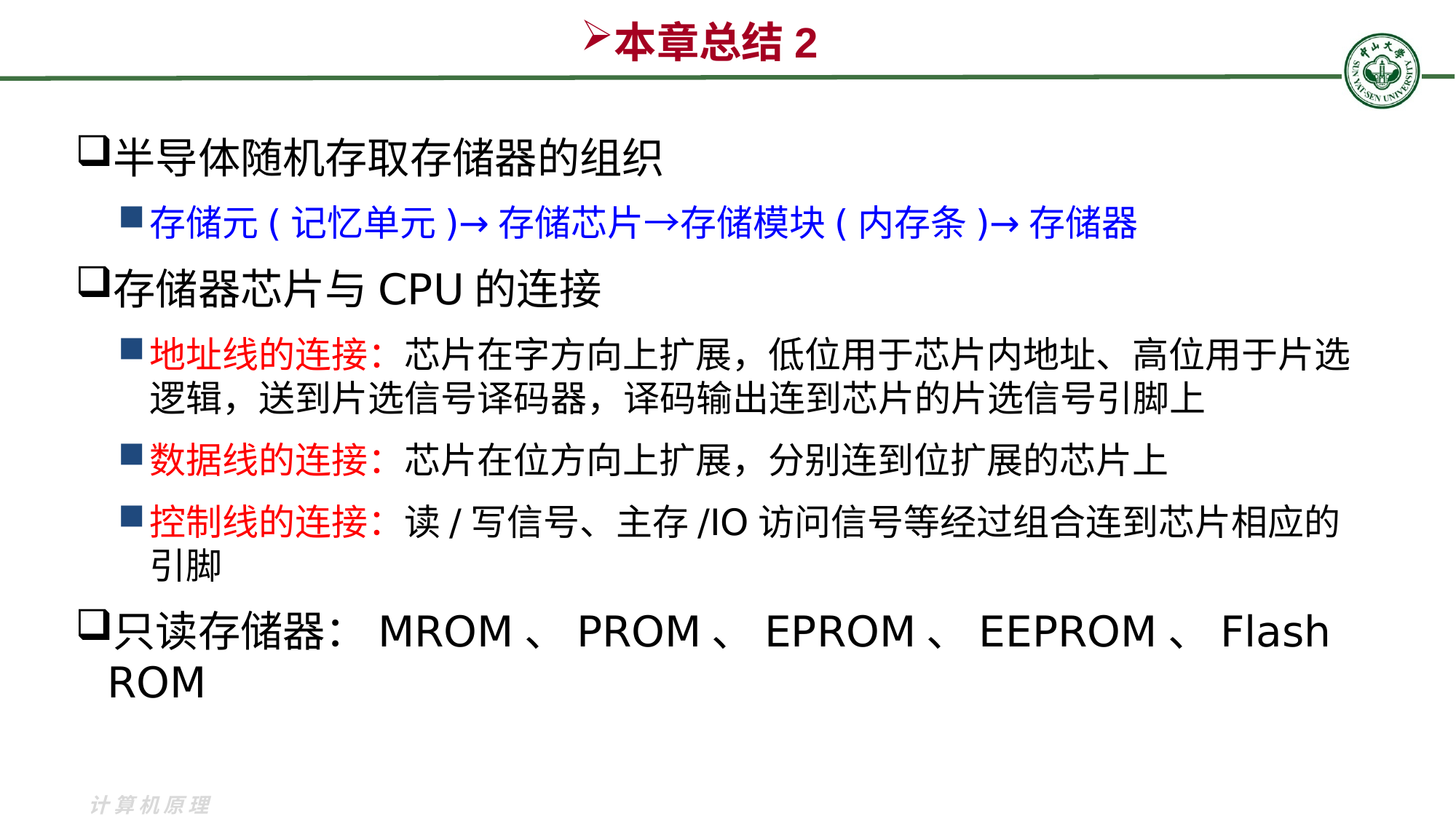

# 本章总结2
半导体随机存取存储器的组织
存储元(记忆单元)→存储芯片→存储模块(内存条)→存储器
存储器芯片与CPU的连接
地址线的连接：芯片在字方向上扩展，低位用于芯片内地址、高位用于片选逻辑，送到片选信号译码器，译码输出连到芯片的片选信号引脚上
数据线的连接：芯片在位方向上扩展，分别连到位扩展的芯片上
控制线的连接：读/写信号、主存/IO访问信号等经过组合连到芯片相应的引脚
只读存储器：MROM、PROM、EPROM、EEPROM、Flash ROM